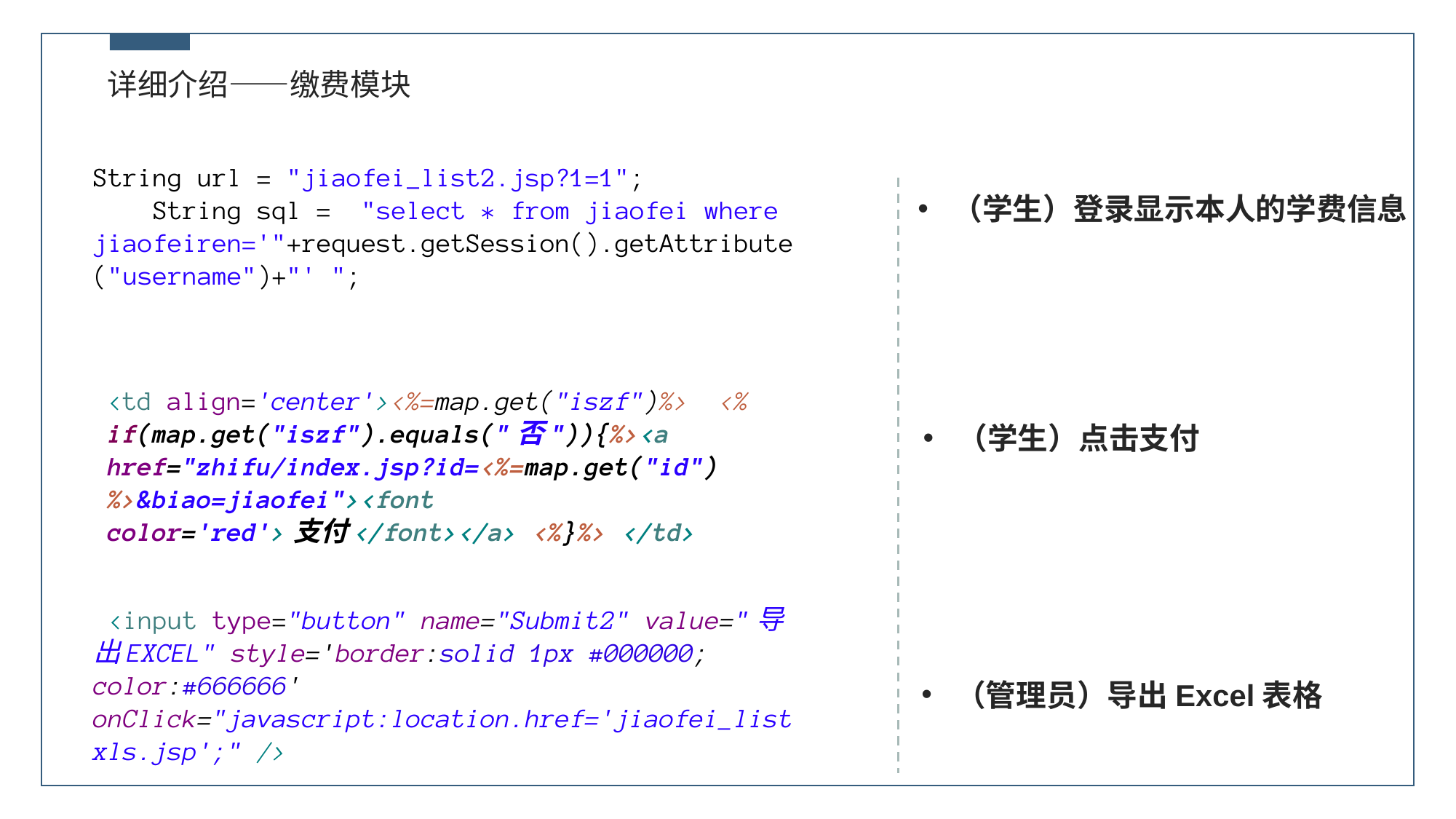

详细介绍——缴费模块
String url = "jiaofei_list2.jsp?1=1";
    String sql =  "select * from jiaofei where jiaofeiren='"+request.getSession().getAttribute("username")+"' ";
（学生）登录显示本人的学费信息
<td align='center'><%=map.get("iszf")%>  <% if(map.get("iszf").equals("否")){%><a href="zhifu/index.jsp?id=<%=map.get("id")%>&biao=jiaofei"><font color='red'>支付</font></a> <%}%> </td>
（学生）点击支付
 <input type="button" name="Submit2" value="导出EXCEL" style='border:solid 1px #000000; color:#666666' onClick="javascript:location.href='jiaofei_listxls.jsp';" />
（管理员）导出Excel表格